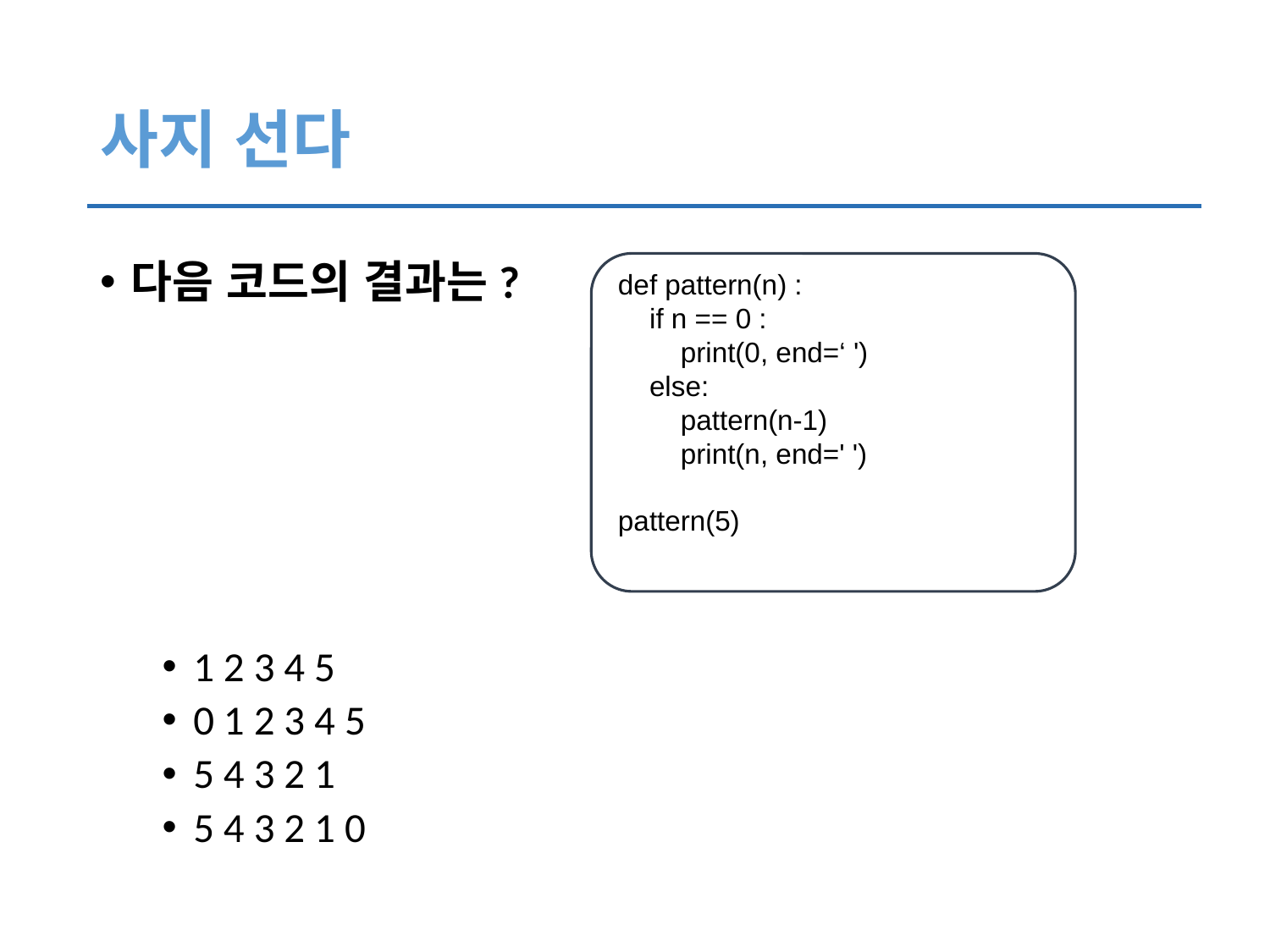

# 사지 선다
다음 코드의 결과는?

1 2 3 4 5
0 1 2 3 4 5
5 4 3 2 1
5 4 3 2 1 0

def pattern(n) :
    if n == 0 :
        print(0, end=‘ ')
    else:
        pattern(n-1)
        print(n, end=' ')

pattern(5)